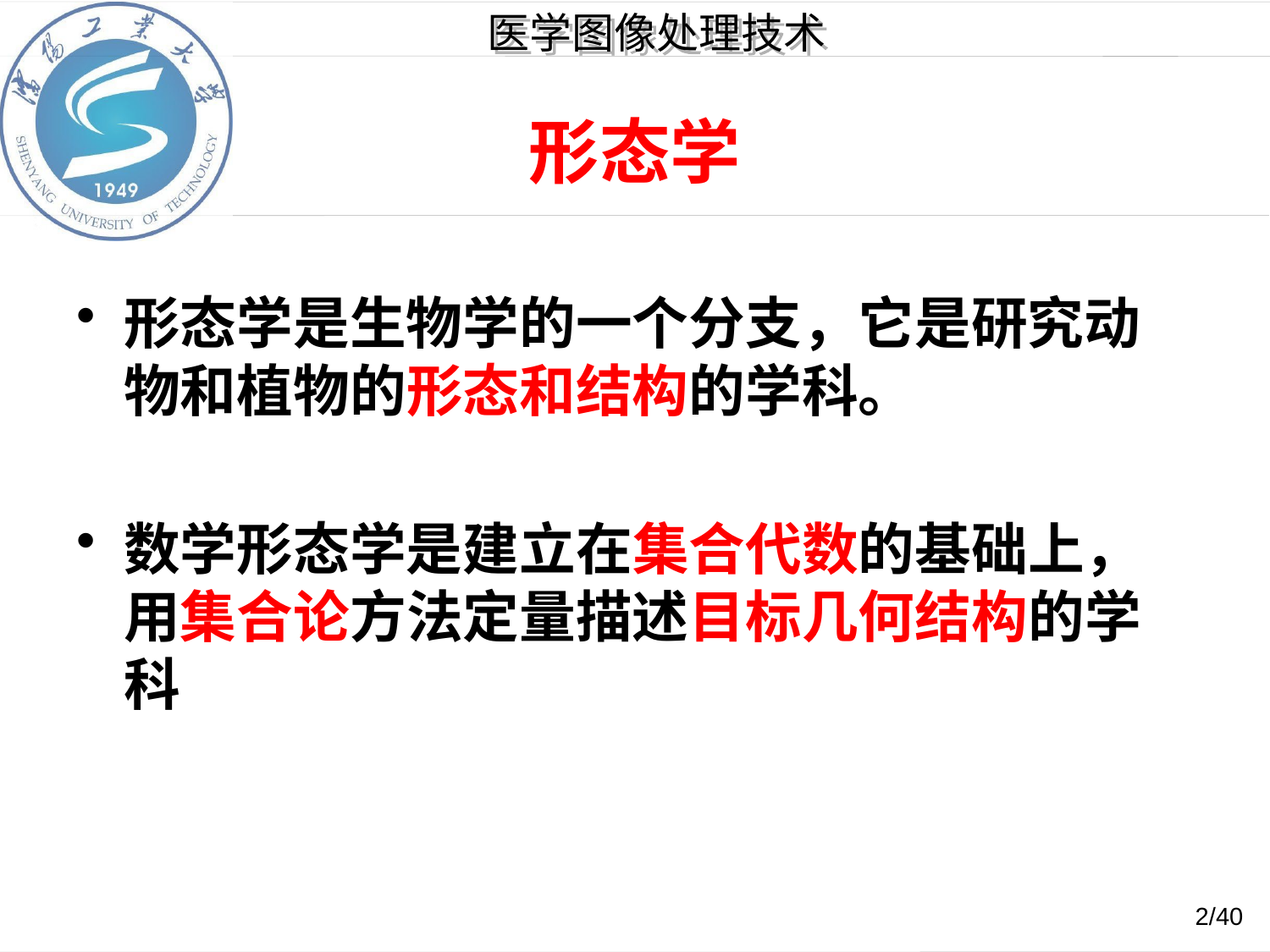

# 形态学
形态学是生物学的一个分支，它是研究动物和植物的形态和结构的学科。

数学形态学是建立在集合代数的基础上，用集合论方法定量描述目标几何结构的学科